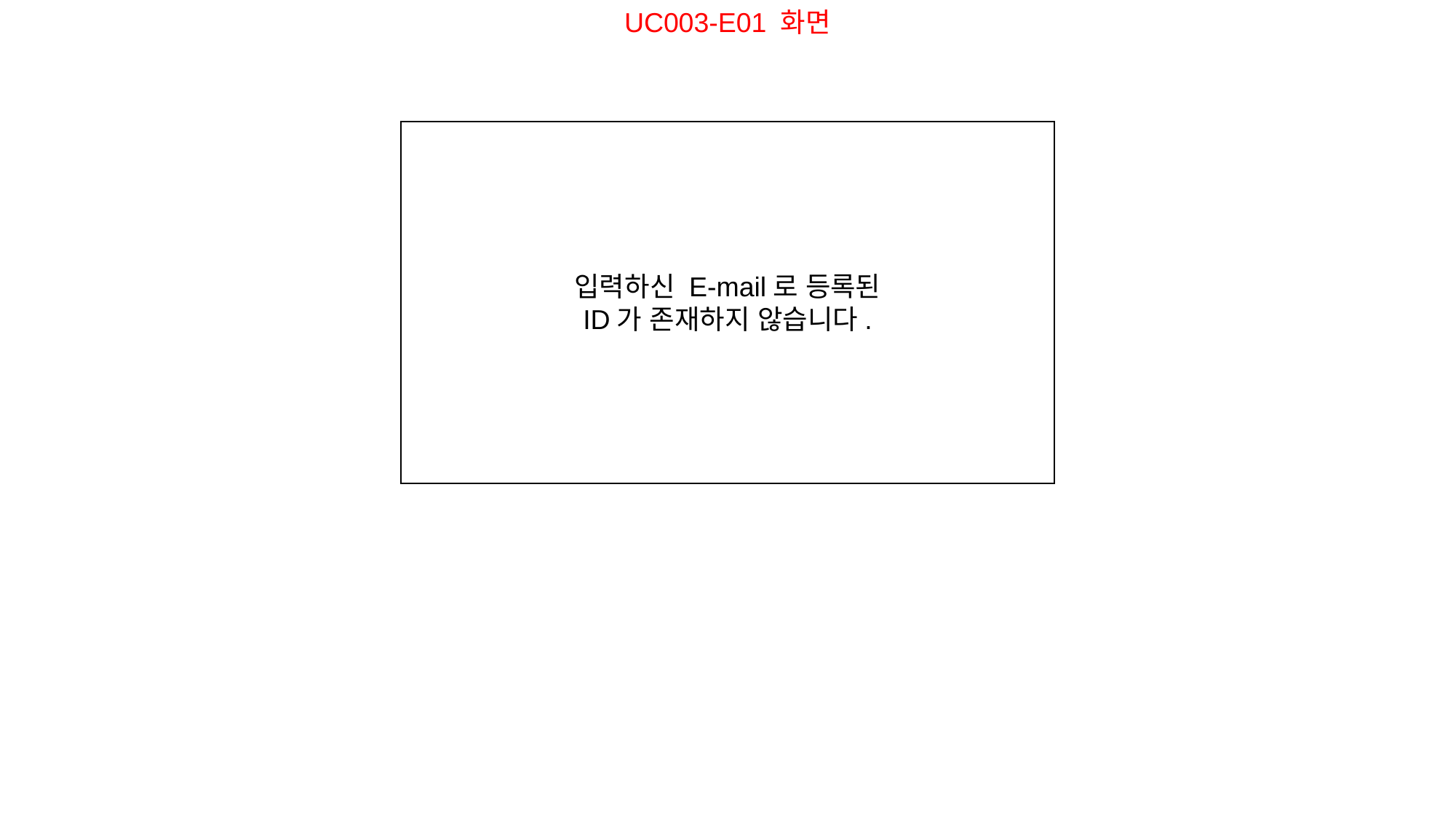

UC003-E01 화면
입력하신 E-mail로 등록된
ID가 존재하지 않습니다.